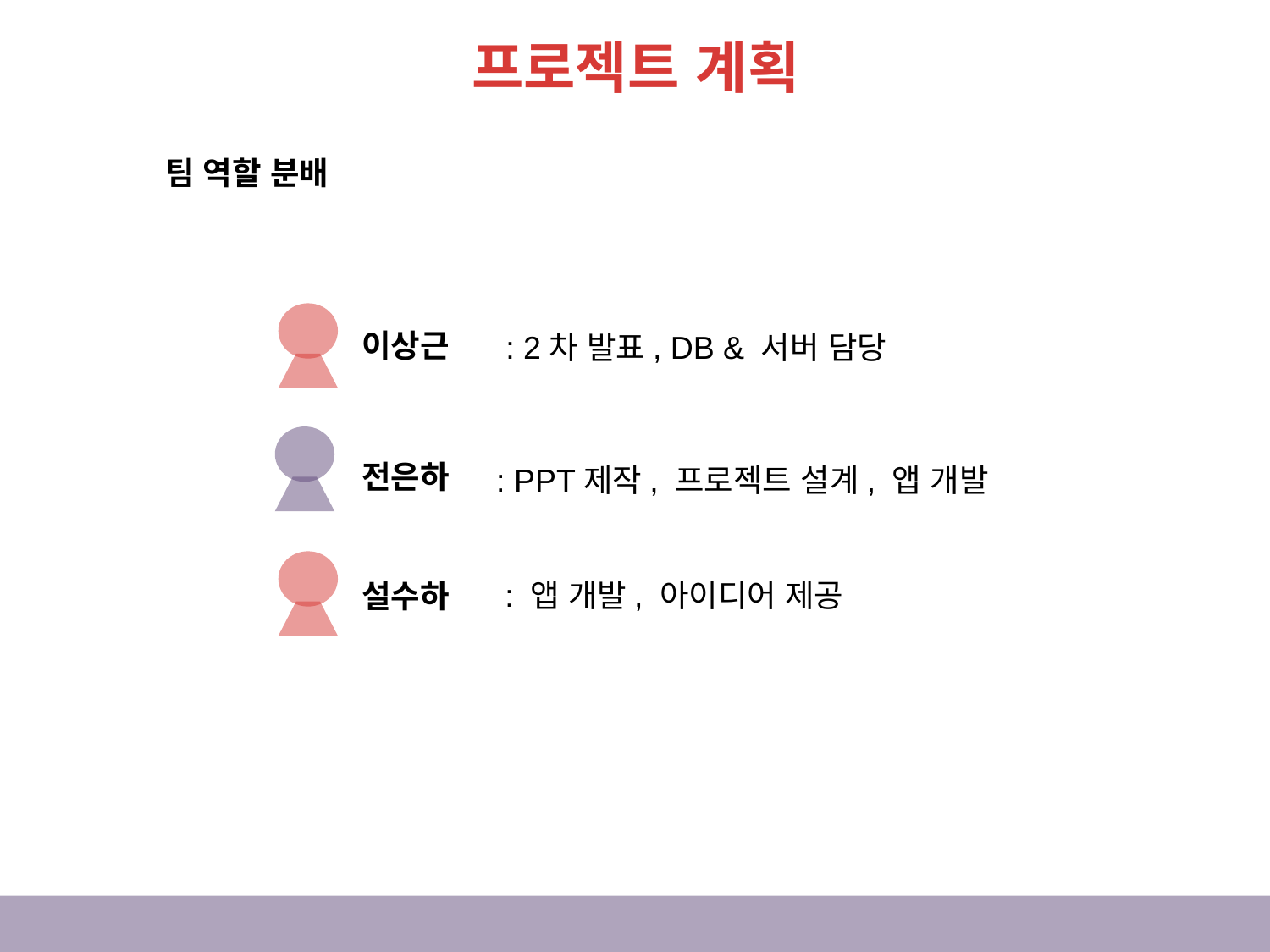

프로젝트 계획
팀 역할 분배

이상근
: 2차 발표, DB & 서버 담당

전은하
: PPT제작, 프로젝트 설계, 앱 개발

: 앱 개발, 아이디어 제공
설수하